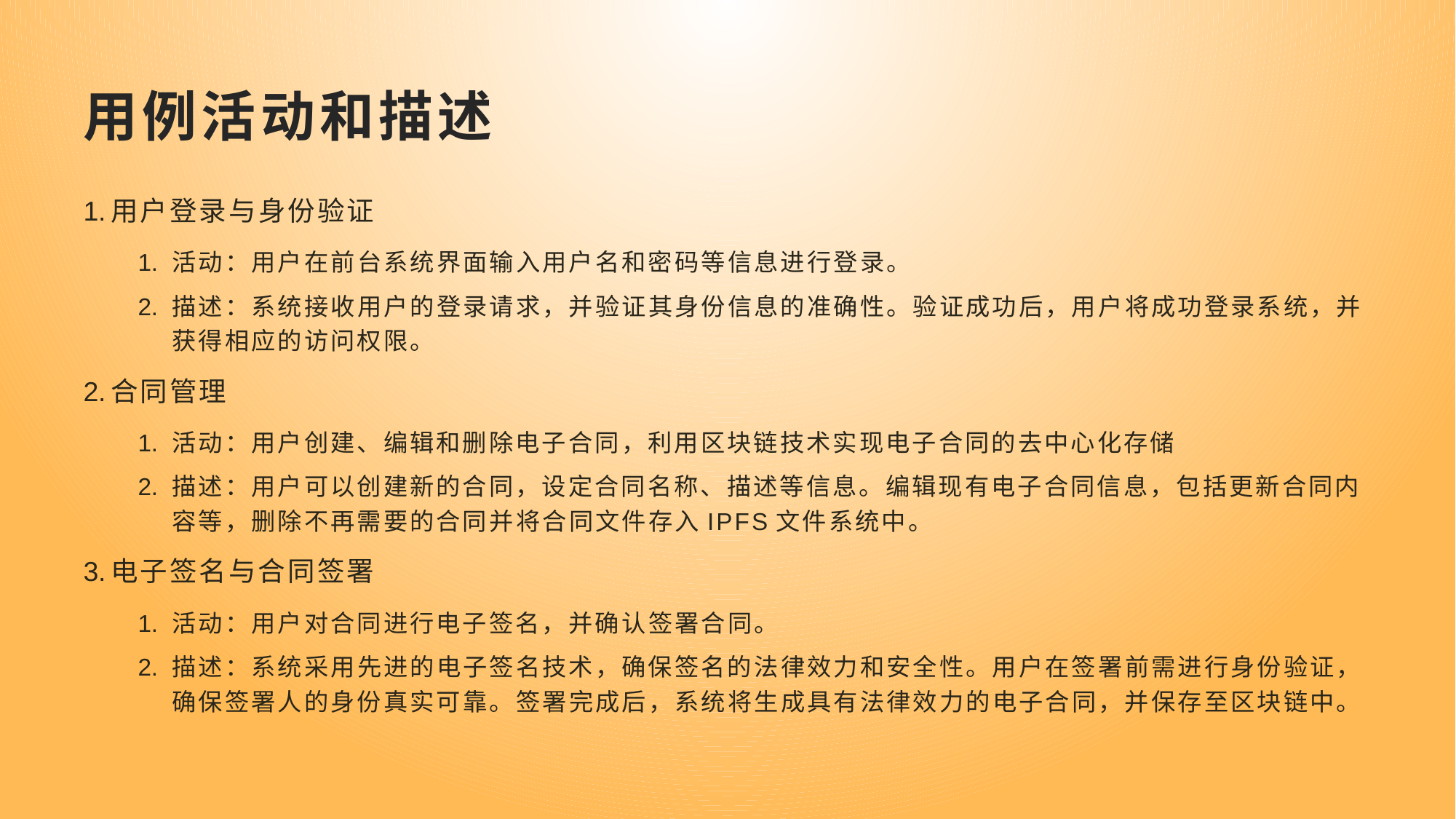

# 用例活动和描述
用户登录与身份验证
活动：用户在前台系统界面输入用户名和密码等信息进行登录。
描述：系统接收用户的登录请求，并验证其身份信息的准确性。验证成功后，用户将成功登录系统，并获得相应的访问权限。
合同管理
活动：用户创建、编辑和删除电子合同，利用区块链技术实现电子合同的去中心化存储
描述：用户可以创建新的合同，设定合同名称、描述等信息。编辑现有电子合同信息，包括更新合同内容等，删除不再需要的合同并将合同文件存入IPFS文件系统中。
电子签名与合同签署
活动：用户对合同进行电子签名，并确认签署合同。
描述：系统采用先进的电子签名技术，确保签名的法律效力和安全性。用户在签署前需进行身份验证，确保签署人的身份真实可靠。签署完成后，系统将生成具有法律效力的电子合同，并保存至区块链中。